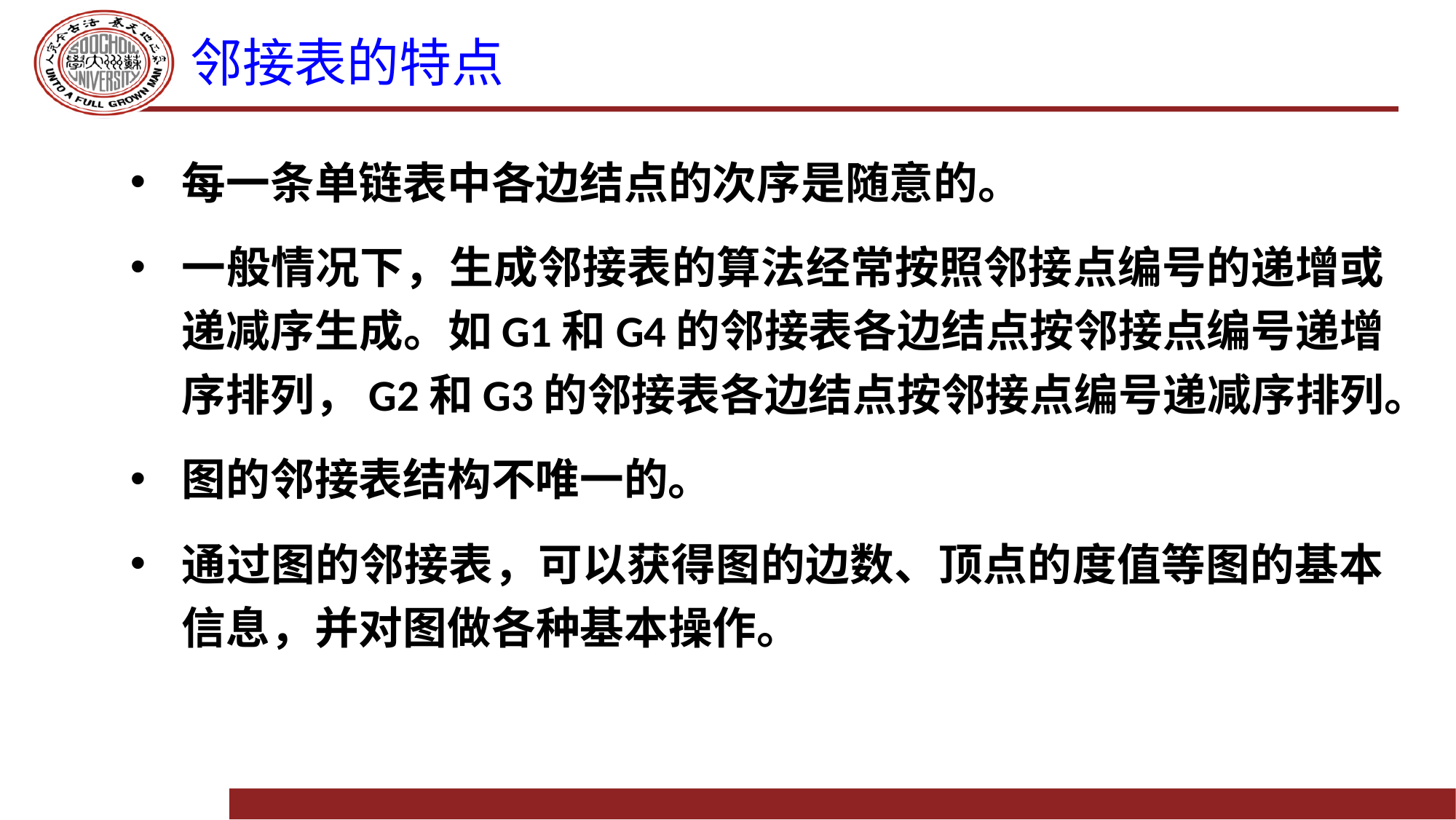

# 邻接表的特点
每一条单链表中各边结点的次序是随意的。
一般情况下，生成邻接表的算法经常按照邻接点编号的递增或递减序生成。如G1和G4的邻接表各边结点按邻接点编号递增序排列，G2和G3的邻接表各边结点按邻接点编号递减序排列。
图的邻接表结构不唯一的。
通过图的邻接表，可以获得图的边数、顶点的度值等图的基本信息，并对图做各种基本操作。